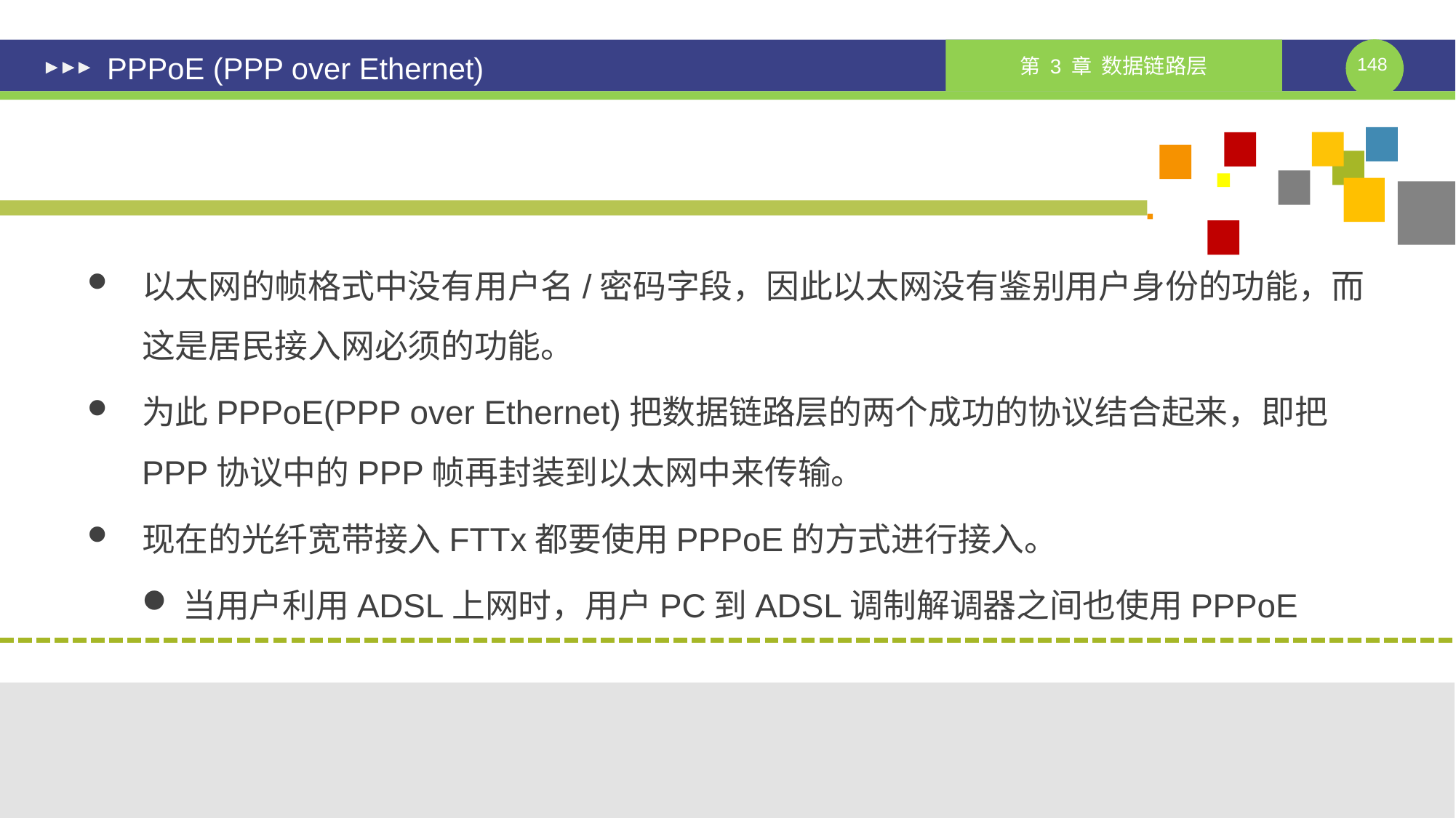

# PPPoE (PPP over Ethernet)

以太网的帧格式中没有用户名/密码字段，因此以太网没有鉴别用户身份的功能，而这是居民接入网必须的功能。
为此PPPoE(PPP over Ethernet)把数据链路层的两个成功的协议结合起来，即把PPP协议中的PPP帧再封装到以太网中来传输。
现在的光纤宽带接入FTTx都要使用PPPoE的方式进行接入。
当用户利用ADSL上网时，用户PC到ADSL调制解调器之间也使用PPPoE

课件制作人：谢钧 谢希仁